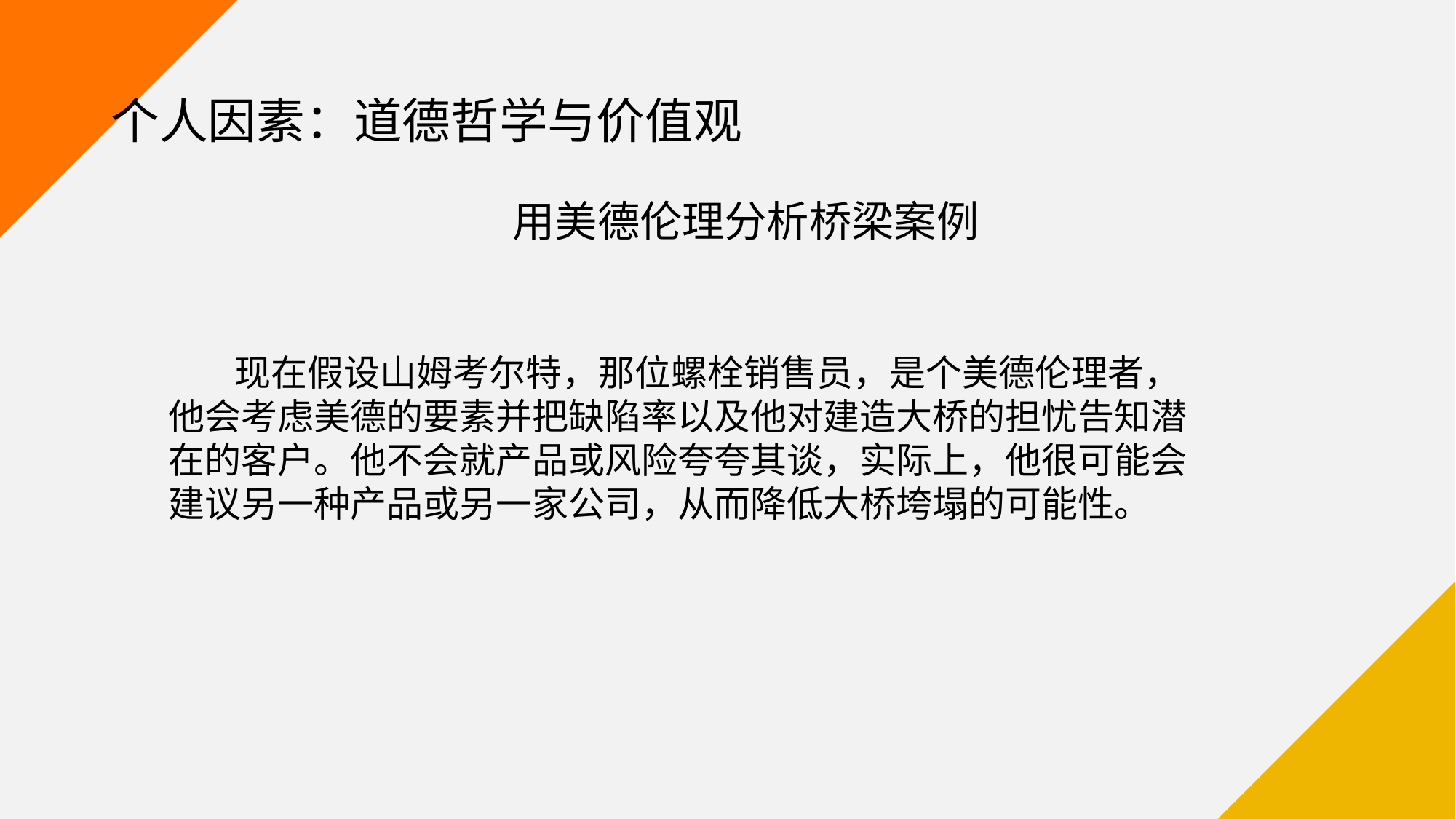

# 个人因素：道德哲学与价值观
用美德伦理分析桥梁案例
       现在假设山姆考尔特，那位螺栓销售员，是个美德伦理者，他会考虑美德的要素并把缺陷率以及他对建造大桥的担忧告知潜在的客户。他不会就产品或风险夸夸其谈，实际上，他很可能会建议另一种产品或另一家公司，从而降低大桥垮塌的可能性。